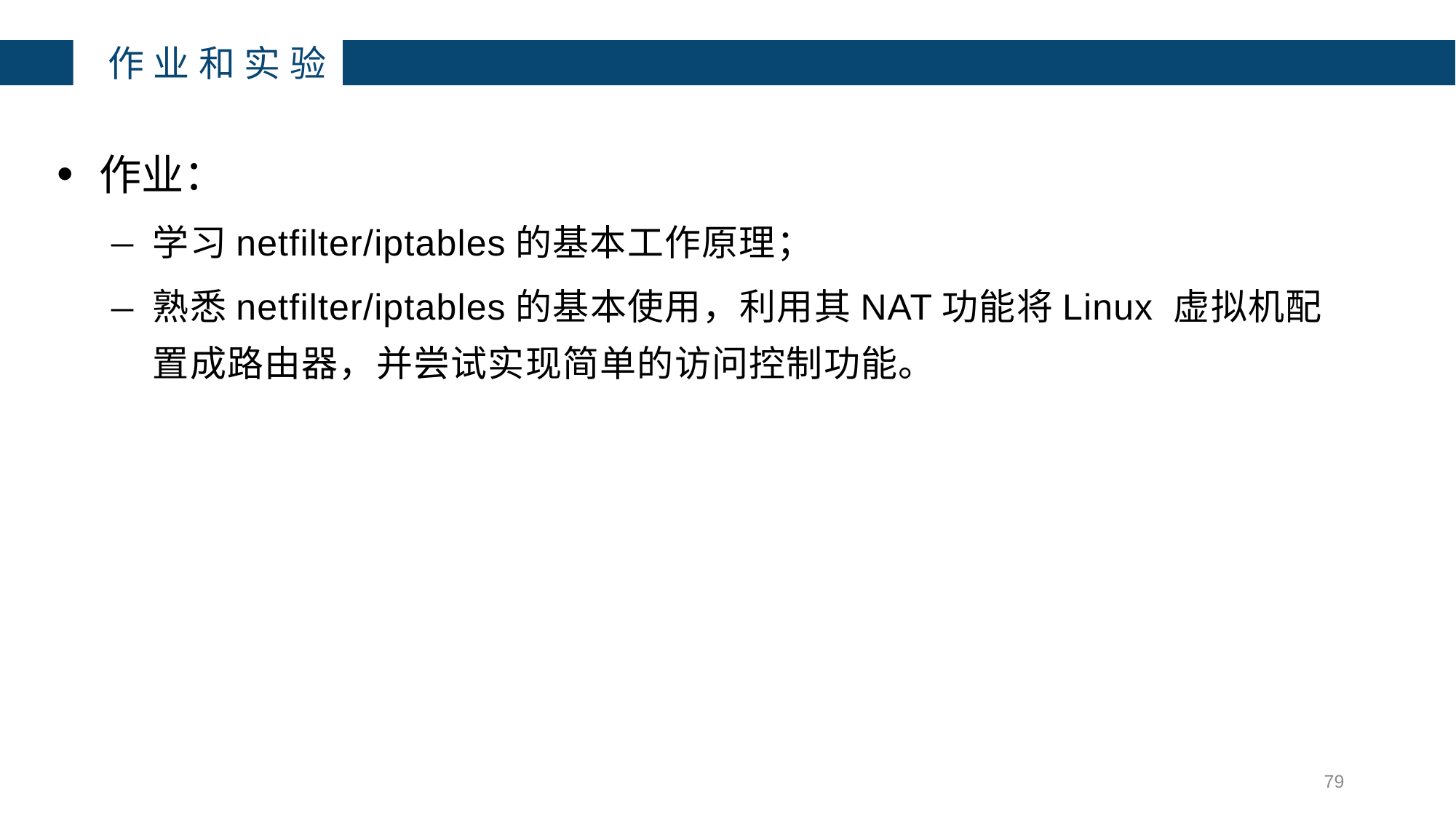

作业和实验

作业：
学习netfilter/iptables的基本工作原理；
熟悉netfilter/iptables的基本使用，利用其NAT功能将Linux 虚拟机配置成路由器，并尝试实现简单的访问控制功能。
79